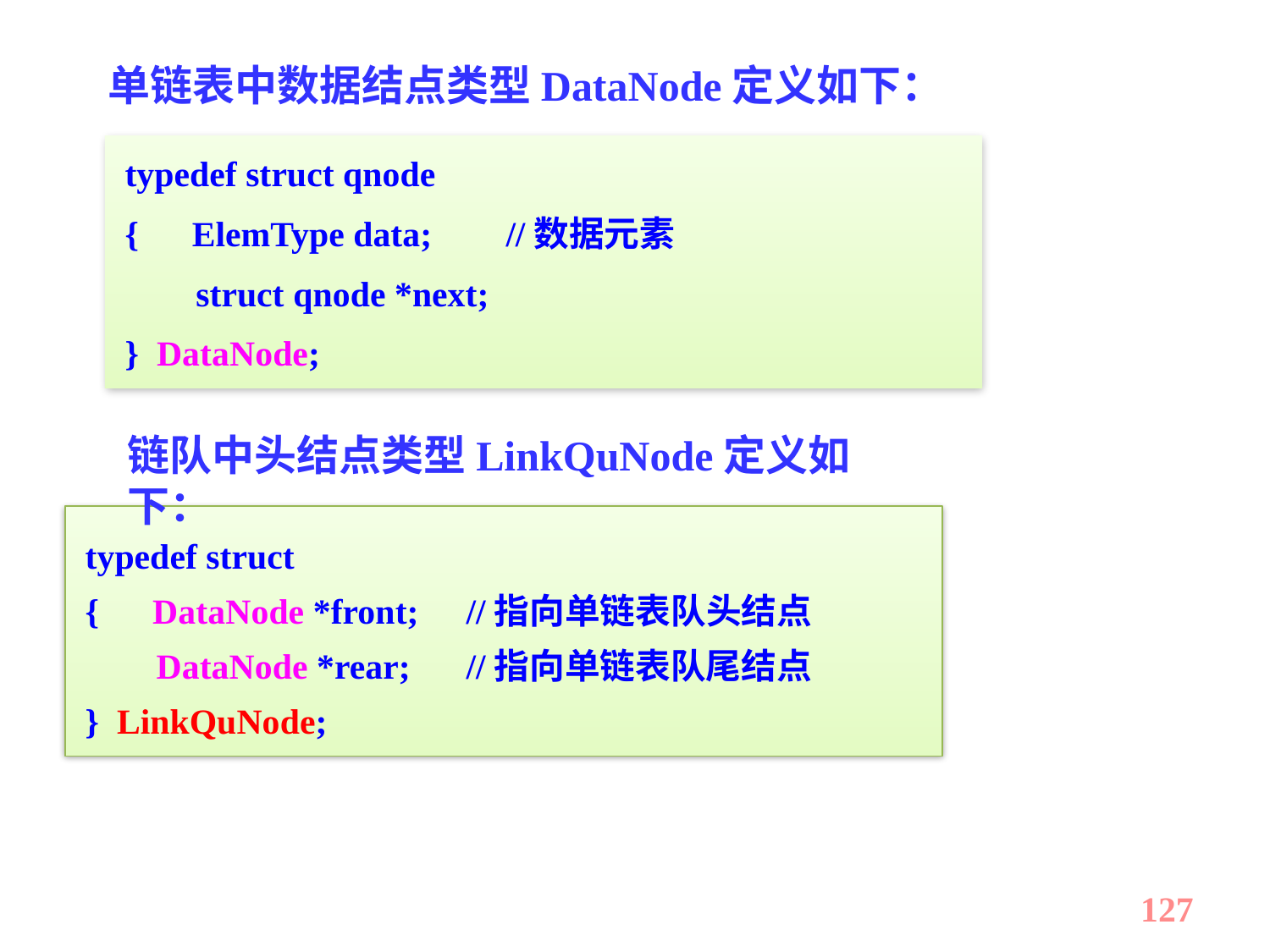

单链表中数据结点类型DataNode定义如下：
typedef struct qnode
{      ElemType data;	//数据元素
        struct qnode *next;
}  DataNode;
链队中头结点类型LinkQuNode定义如下：
typedef struct
{      DataNode *front;	//指向单链表队头结点
        DataNode *rear; 	//指向单链表队尾结点
}  LinkQuNode;
127